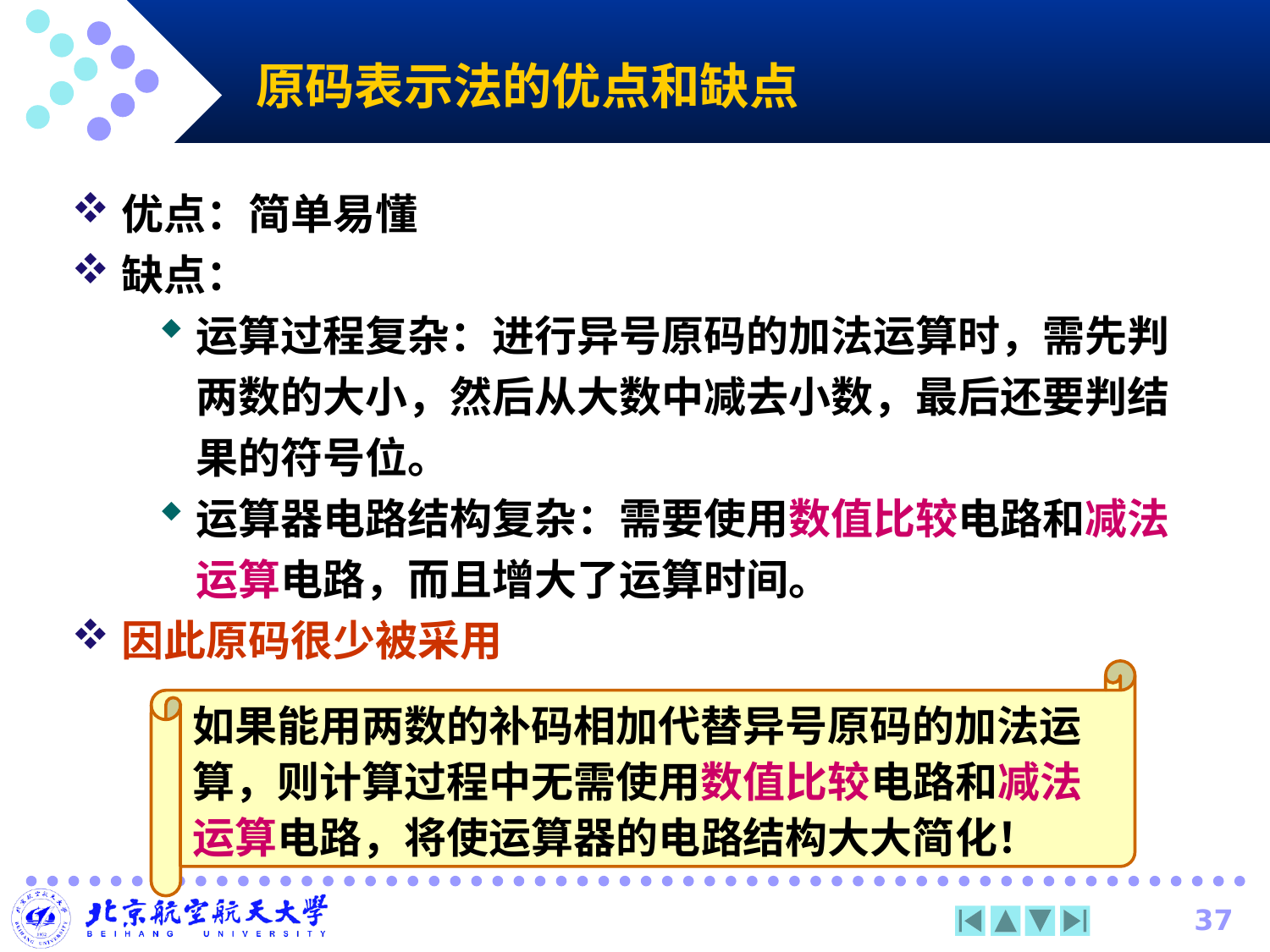

# 原码表示法的优点和缺点
优点：简单易懂
缺点：
运算过程复杂：进行异号原码的加法运算时，需先判两数的大小，然后从大数中减去小数，最后还要判结果的符号位。
运算器电路结构复杂：需要使用数值比较电路和减法运算电路，而且增大了运算时间。
因此原码很少被采用
如果能用两数的补码相加代替异号原码的加法运算，则计算过程中无需使用数值比较电路和减法运算电路，将使运算器的电路结构大大简化！
37